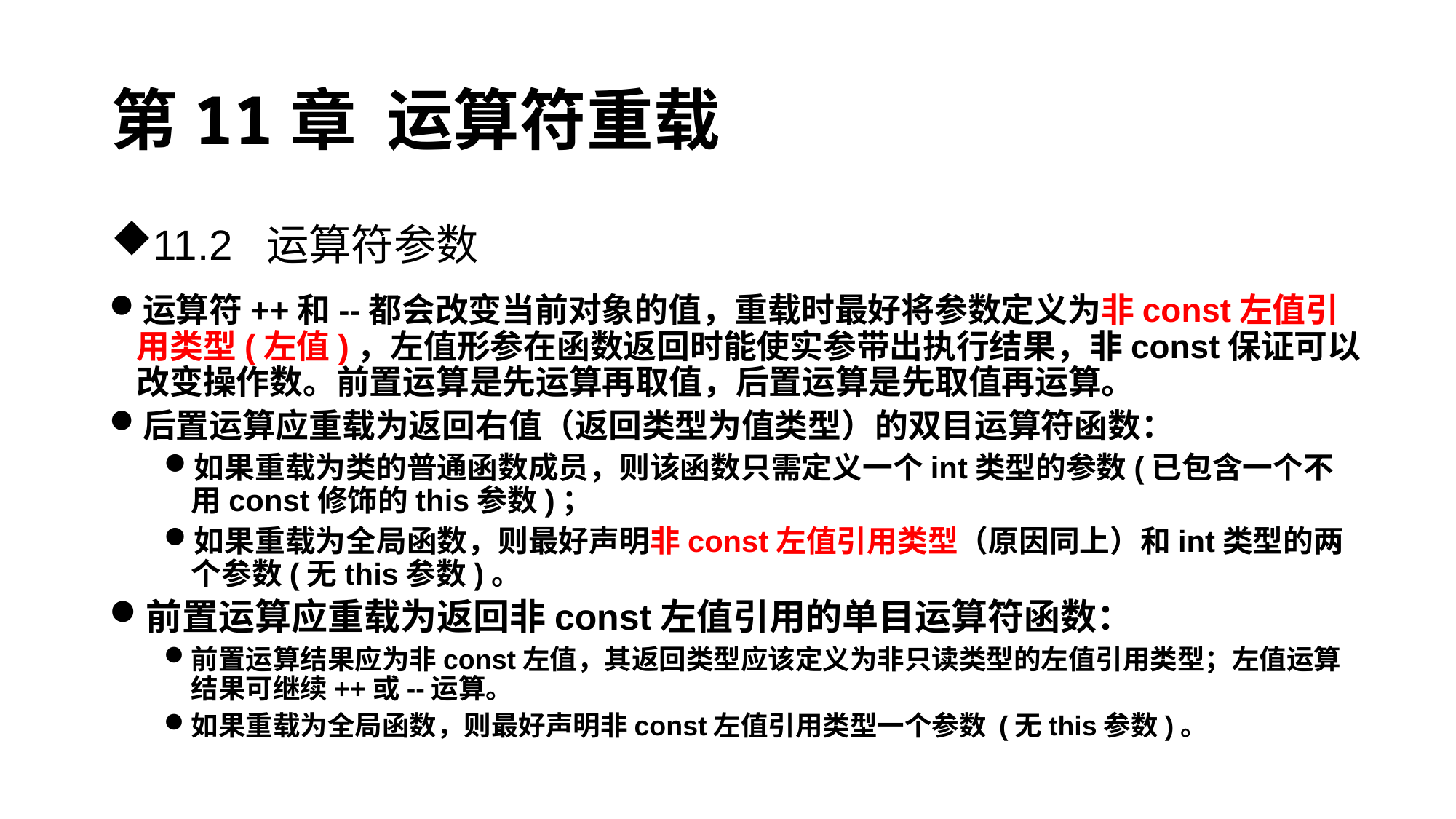

# 第11章  运算符重载
11.2  运算符参数
运算符++和--都会改变当前对象的值，重载时最好将参数定义为非const左值引用类型(左值)，左值形参在函数返回时能使实参带出执行结果，非const保证可以改变操作数。前置运算是先运算再取值，后置运算是先取值再运算。
后置运算应重载为返回右值（返回类型为值类型）的双目运算符函数：
如果重载为类的普通函数成员，则该函数只需定义一个int类型的参数(已包含一个不用const修饰的this参数)；
如果重载为全局函数，则最好声明非const左值引用类型（原因同上）和int类型的两个参数(无this参数)。
前置运算应重载为返回非const左值引用的单目运算符函数：
前置运算结果应为非const左值，其返回类型应该定义为非只读类型的左值引用类型；左值运算结果可继续++或--运算。
如果重载为全局函数，则最好声明非const左值引用类型一个参数 (无this参数)。